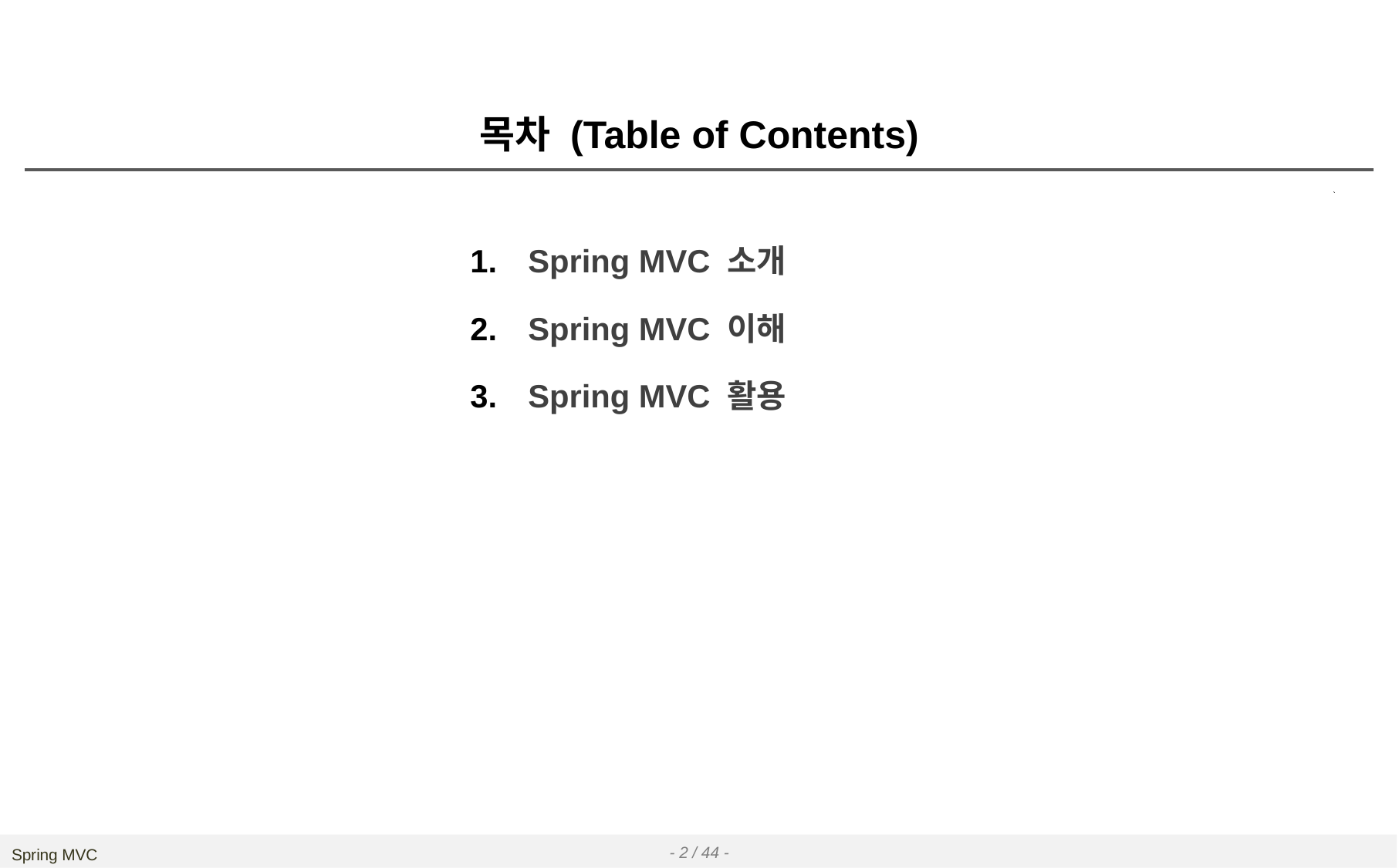

# 목차 (Table of Contents)
Spring MVC 소개
Spring MVC 이해
Spring MVC 활용